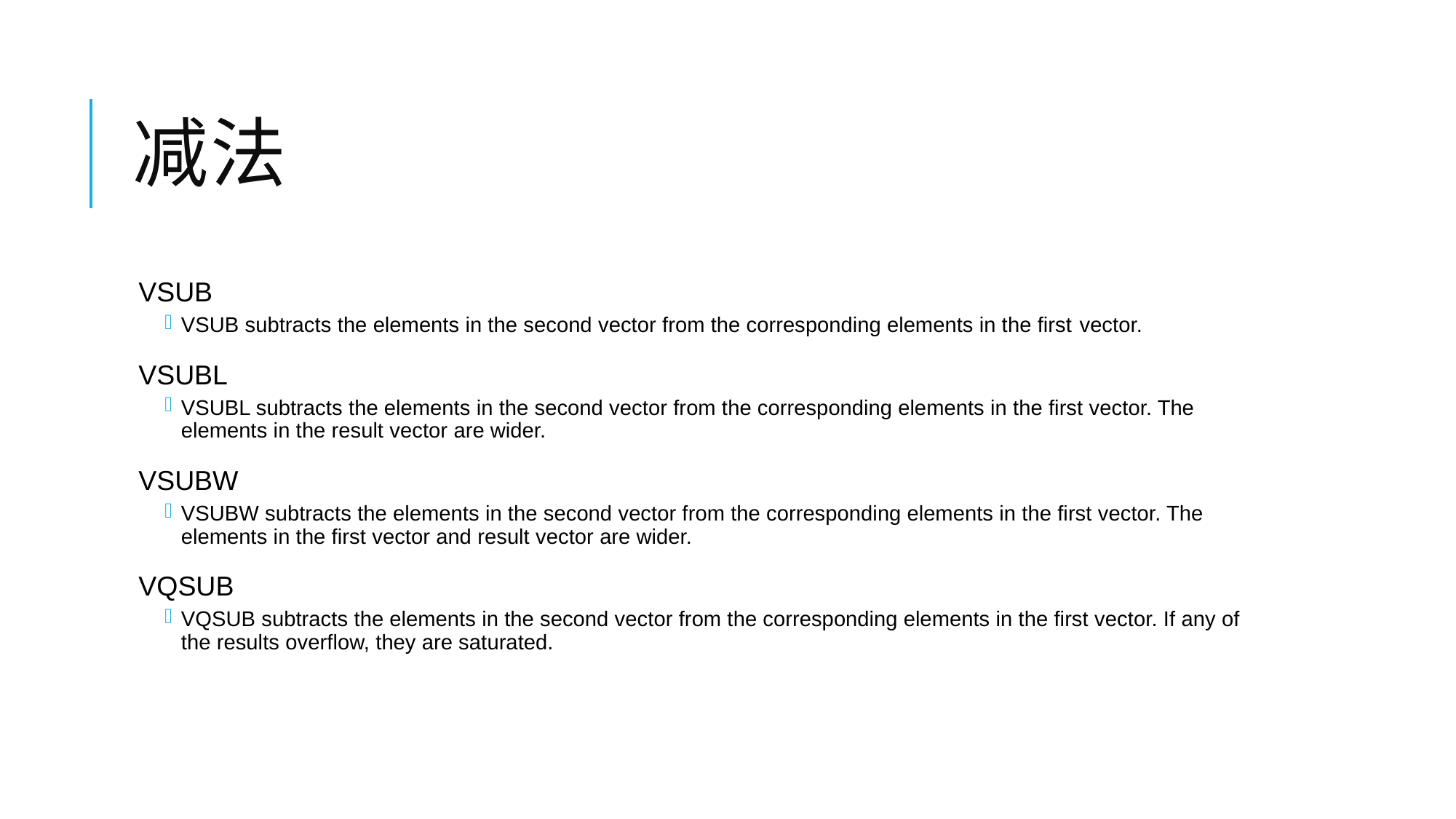

# 减法
VSUB
VSUB subtracts the elements in the second vector from the corresponding elements in the first vector.
VSUBL
VSUBL subtracts the elements in the second vector from the corresponding elements in the first vector. The elements in the result vector are wider.
VSUBW
VSUBW subtracts the elements in the second vector from the corresponding elements in the first vector. The elements in the first vector and result vector are wider.
VQSUB
VQSUB subtracts the elements in the second vector from the corresponding elements in the first vector. If any of the results overflow, they are saturated.